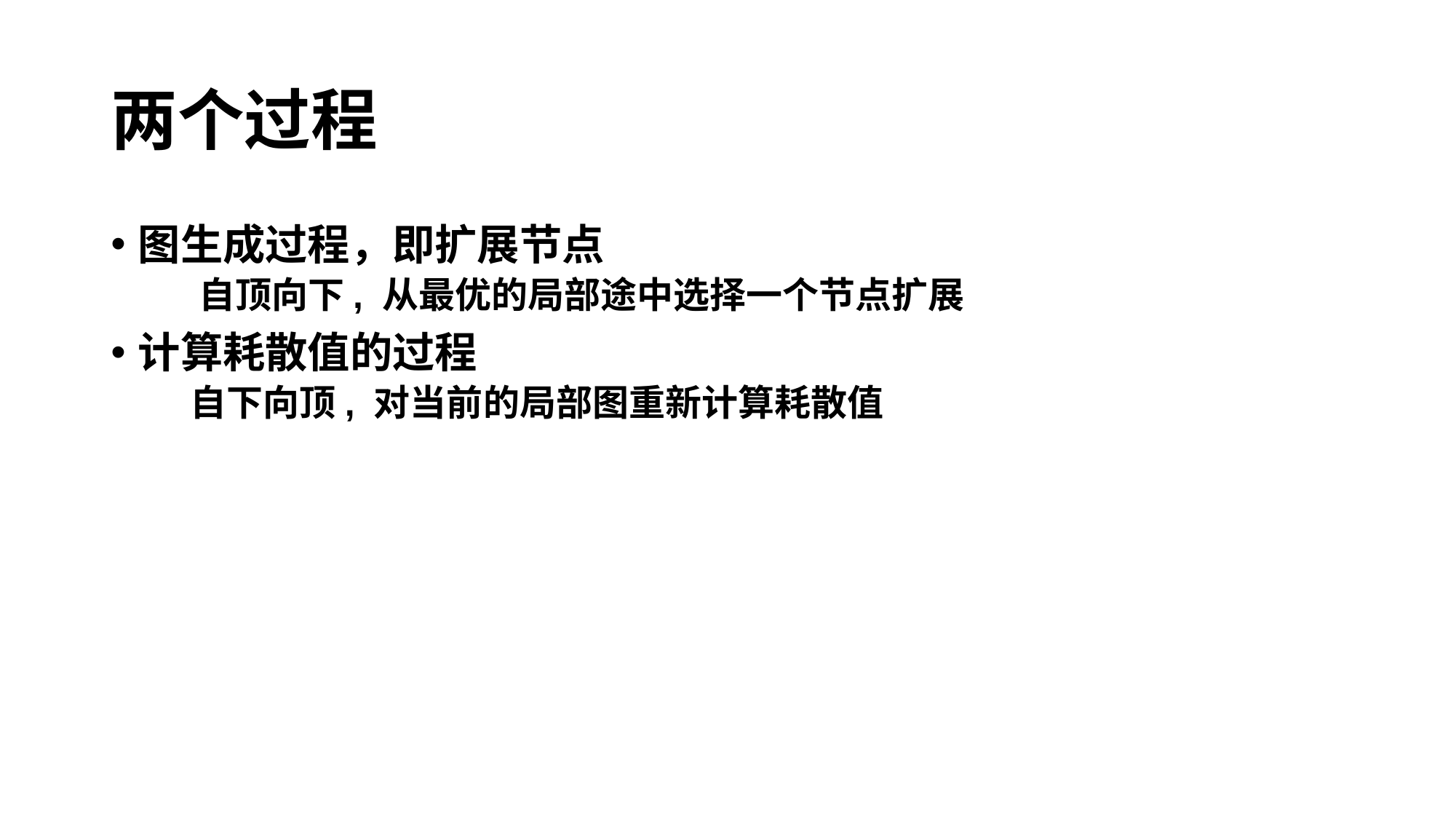

# 两个过程
图生成过程，即扩展节点
   自顶向下, 从最优的局部途中选择一个节点扩展
计算耗散值的过程
  自下向顶, 对当前的局部图重新计算耗散值